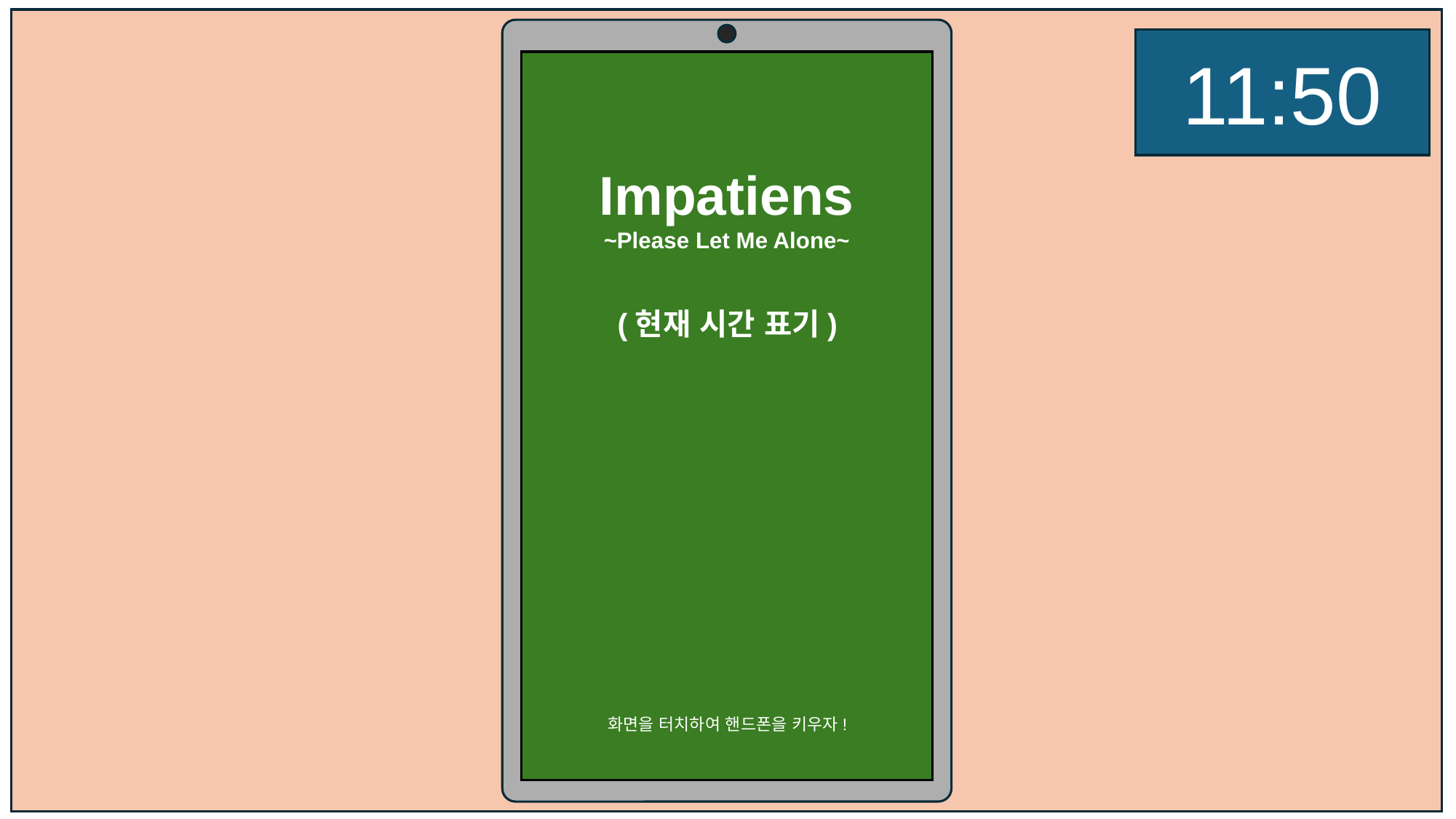

11:50
Impatiens
~Please Let Me Alone~

(현재 시간 표기)
화면을 터치하여 핸드폰을 키우자!